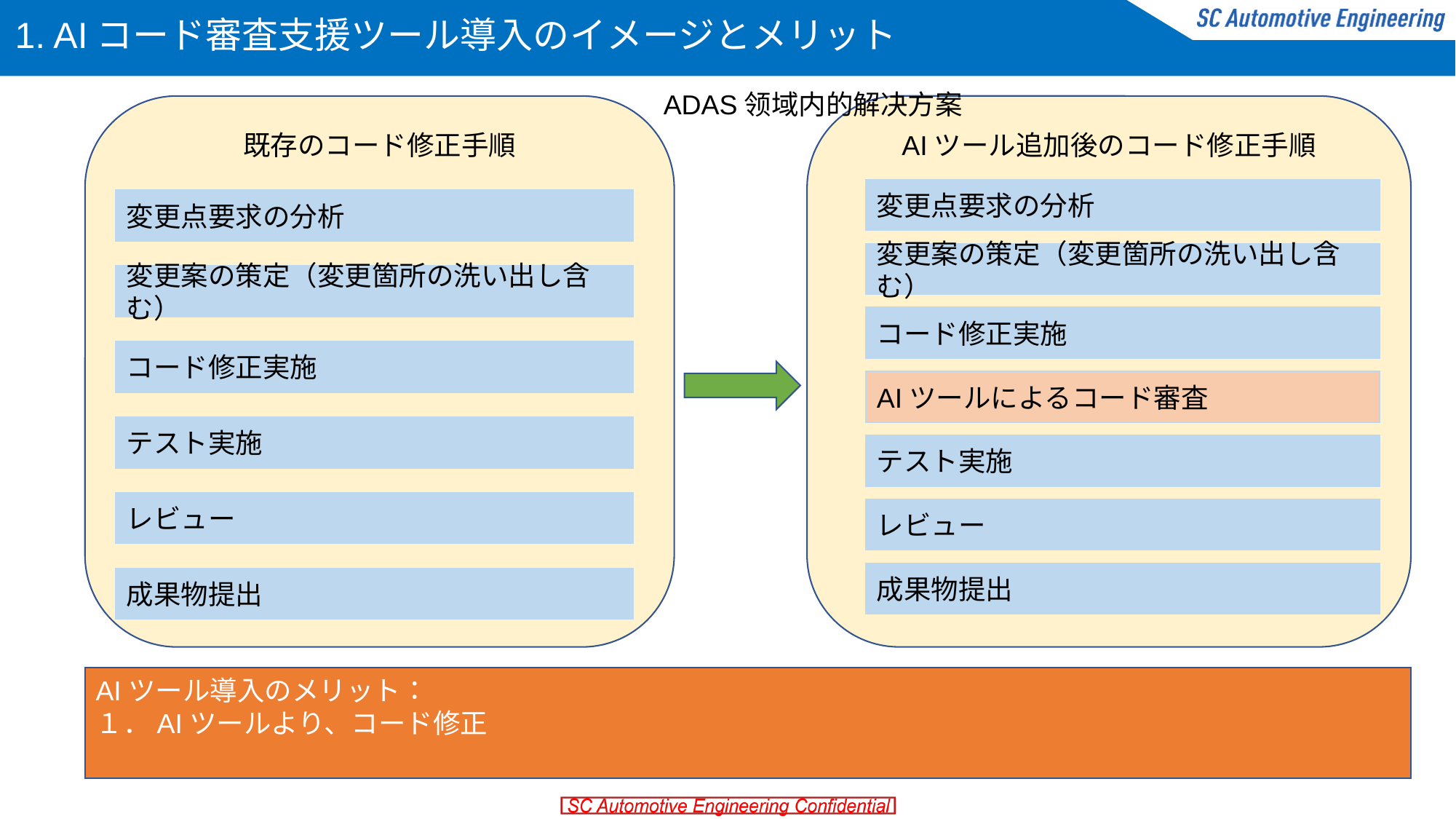

# 1. AIコード審査支援ツール導入のイメージとメリット
ADAS领域内的解决方案
AIツール追加後のコード修正手順
変更点要求の分析
変更案の策定（変更箇所の洗い出し含む）
コード修正実施
AIツールによるコード審査
テスト実施
レビュー
成果物提出
既存のコード修正手順

変更点要求の分析
変更案の策定（変更箇所の洗い出し含む）
コード修正実施

テスト実施
レビュー
成果物提出
AIツール導入のメリット：
１．AIツールより、コード修正
4